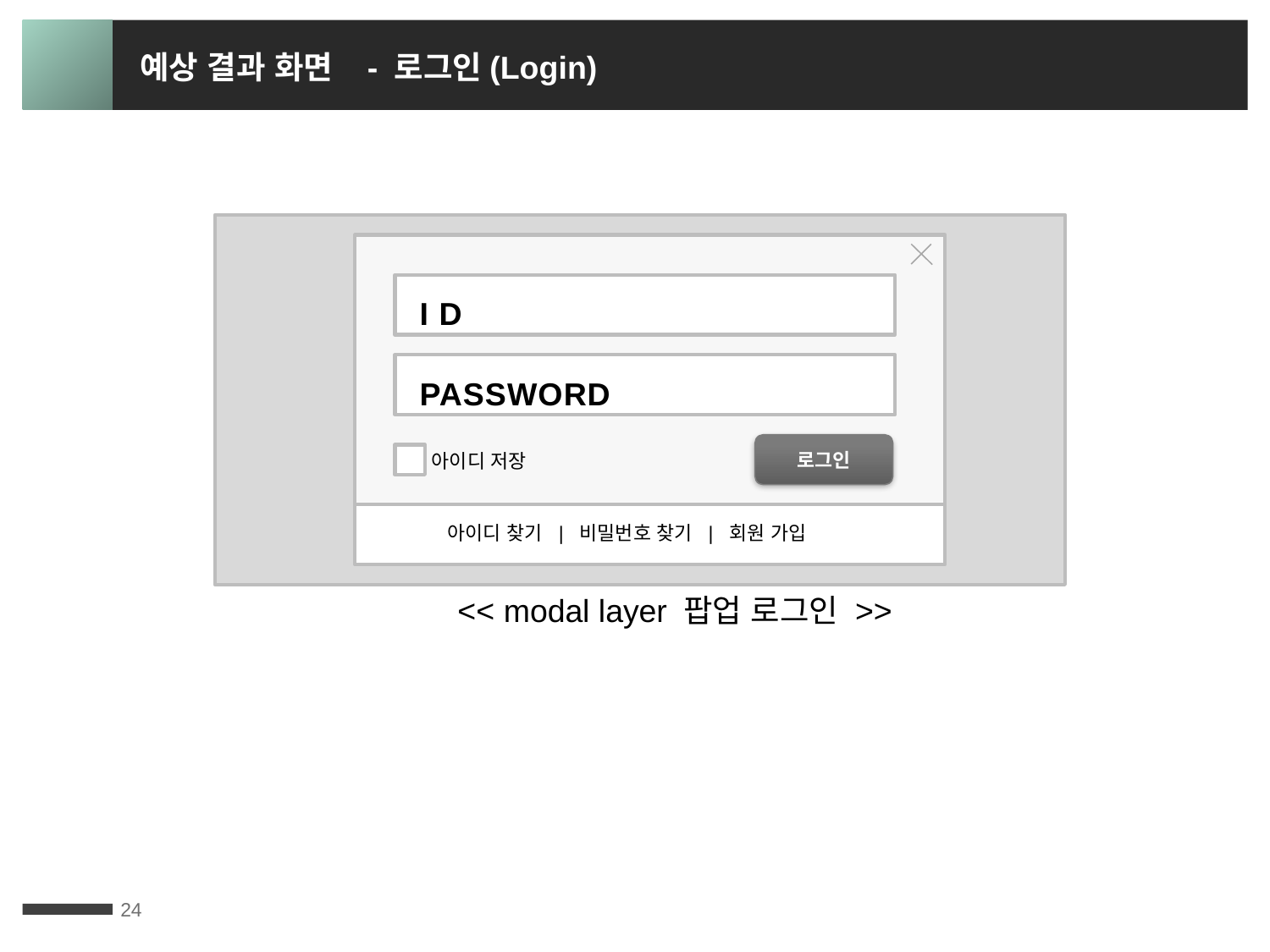

예상 결과 화면   - 로그인(Login)

  I D
  PASSWORD
로그인
아이디 저장

아이디 찾기  |  비밀번호 찾기  |  회원 가입
<< modal layer 팝업 로그인 >>
24